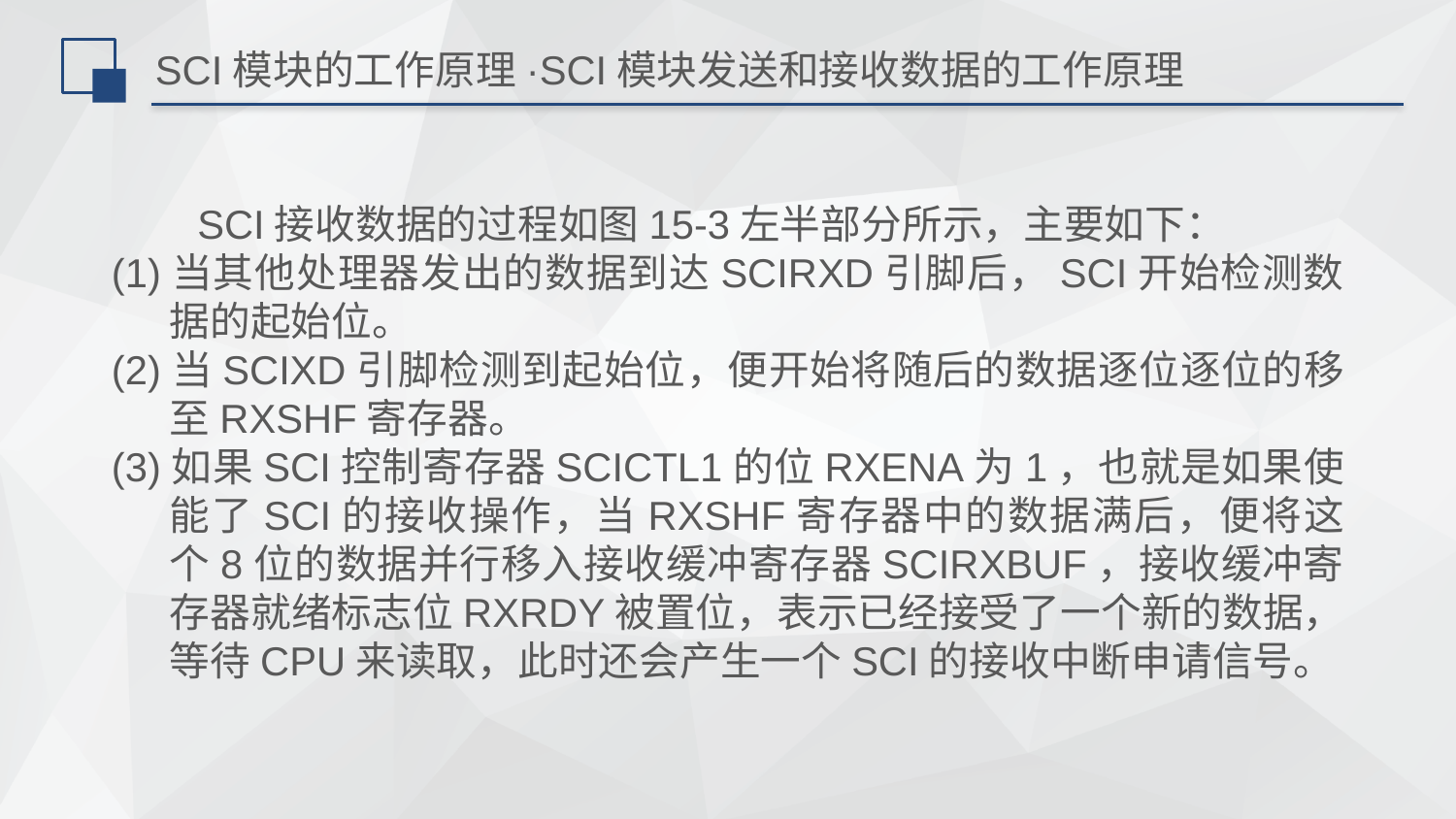

# SCI模块的工作原理·SCI模块发送和接收数据的工作原理
SCI接收数据的过程如图15-3左半部分所示，主要如下：
(1)当其他处理器发出的数据到达SCIRXD引脚后，SCI开始检测数据的起始位。
(2)当SCIXD引脚检测到起始位，便开始将随后的数据逐位逐位的移至RXSHF寄存器。
(3)如果SCI控制寄存器SCICTL1的位RXENA为1，也就是如果使能了SCI的接收操作，当RXSHF寄存器中的数据满后，便将这个8位的数据并行移入接收缓冲寄存器SCIRXBUF，接收缓冲寄存器就绪标志位RXRDY被置位，表示已经接受了一个新的数据，等待CPU来读取，此时还会产生一个SCI的接收中断申请信号。